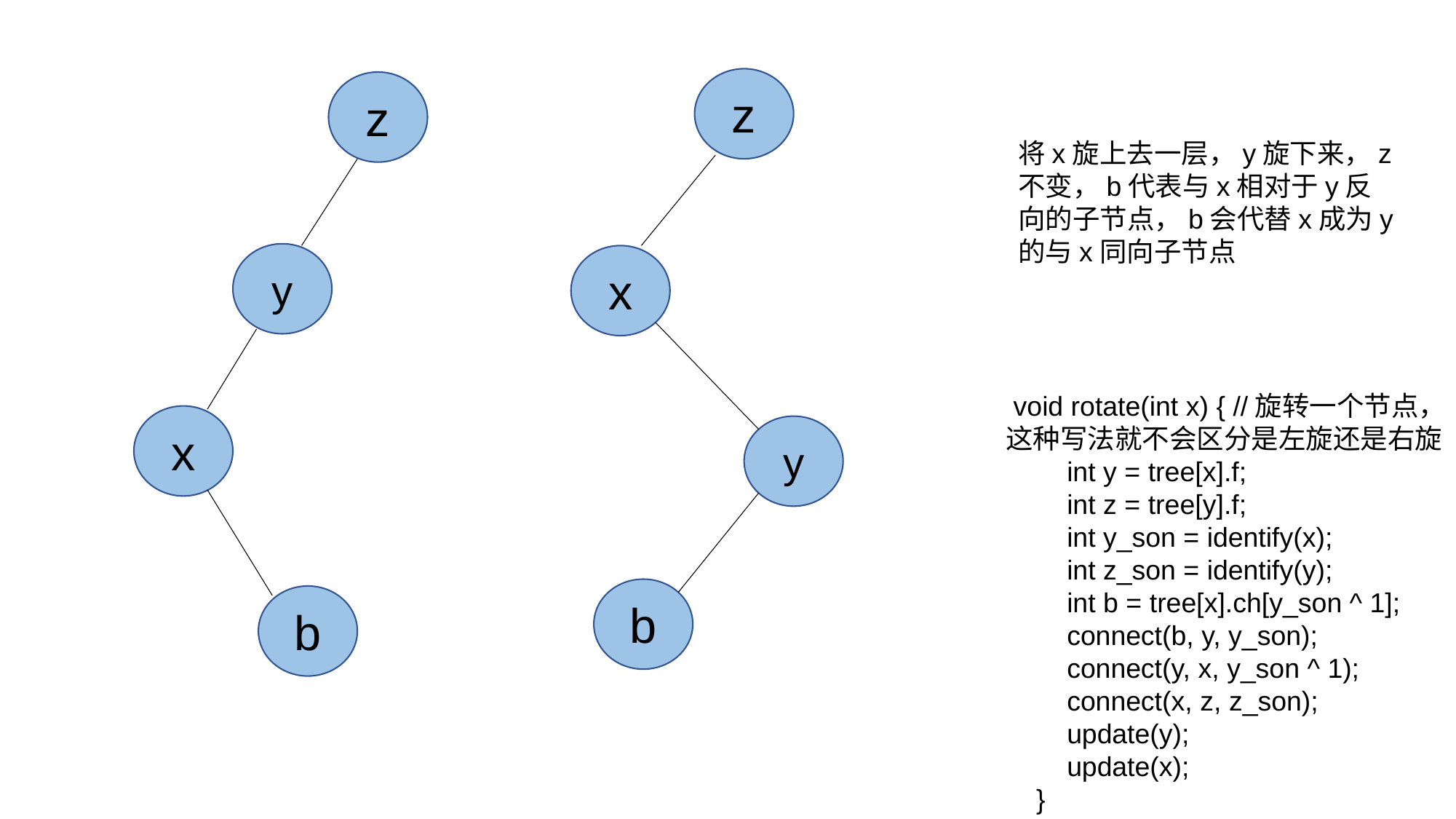

z
z
将x旋上去一层，y旋下来，z不变，b代表与x相对于y反向的子节点，b会代替x成为y的与x同向子节点
y
x
 void rotate(int x) { //旋转一个节点，这种写法就不会区分是左旋还是右旋
        int y = tree[x].f;
        int z = tree[y].f;
        int y_son = identify(x);
        int z_son = identify(y);
        int b = tree[x].ch[y_son ^ 1];
        connect(b, y, y_son);
        connect(y, x, y_son ^ 1);
        connect(x, z, z_son);
        update(y);
        update(x);
    }
x
y
b
b